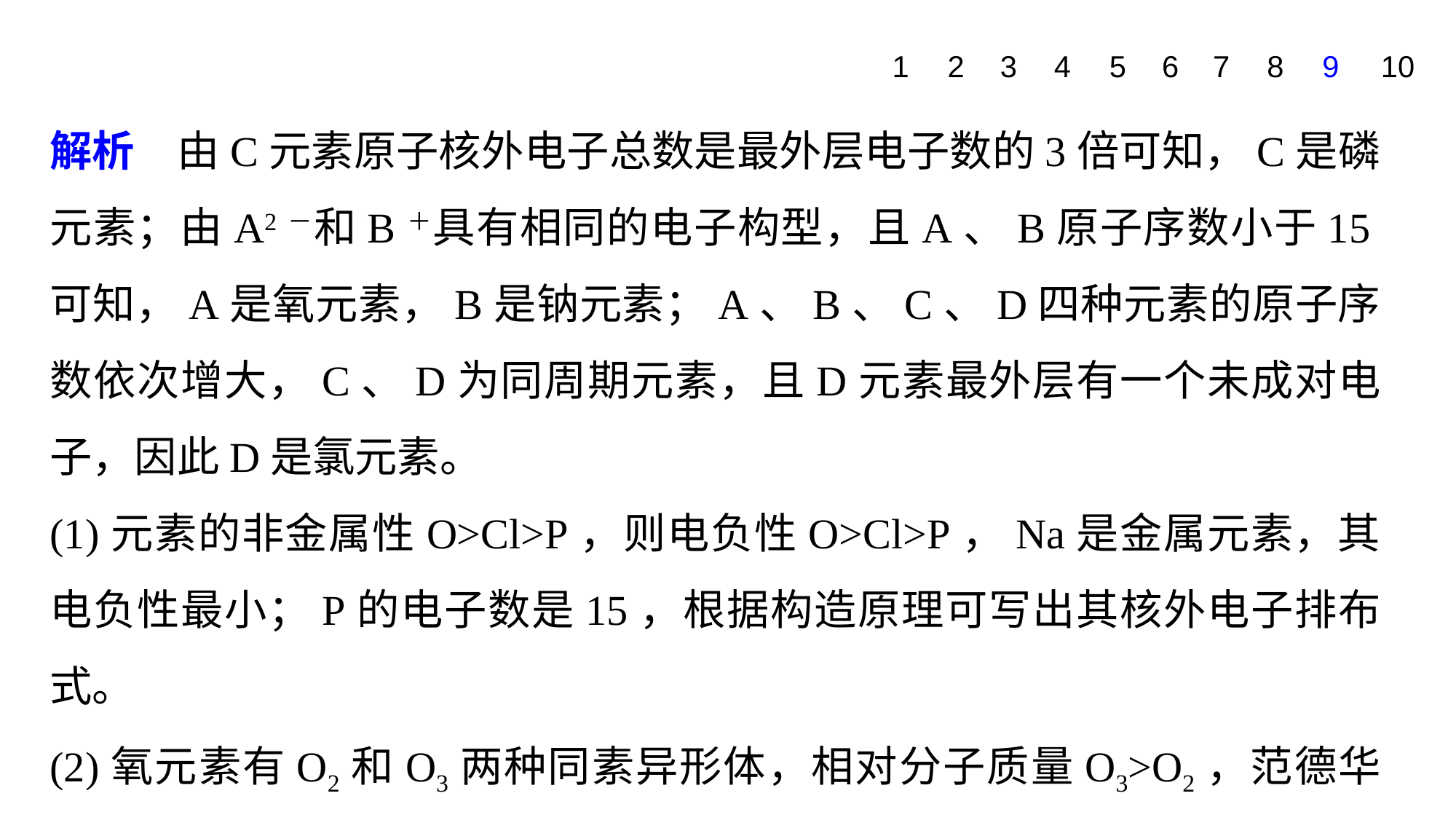

1
2
3
4
5
6
7
8
9
10
解析　由C元素原子核外电子总数是最外层电子数的3倍可知，C是磷元素；由A2－和B＋具有相同的电子构型，且A、B原子序数小于15可知，A是氧元素，B是钠元素；A、B、C、D四种元素的原子序数依次增大，C、D为同周期元素，且D元素最外层有一个未成对电子，因此D是氯元素。
(1)元素的非金属性O>Cl>P，则电负性O>Cl>P，Na是金属元素，其电负性最小；P的电子数是15，根据构造原理可写出其核外电子排布式。
(2)氧元素有O2和O3两种同素异形体，相对分子质量O3>O2，范德华力O3>O2，则沸点O3>O2。A和B的氢化物分别是H2O和NaH，所属晶体类型分别为分子晶体和离子晶体。